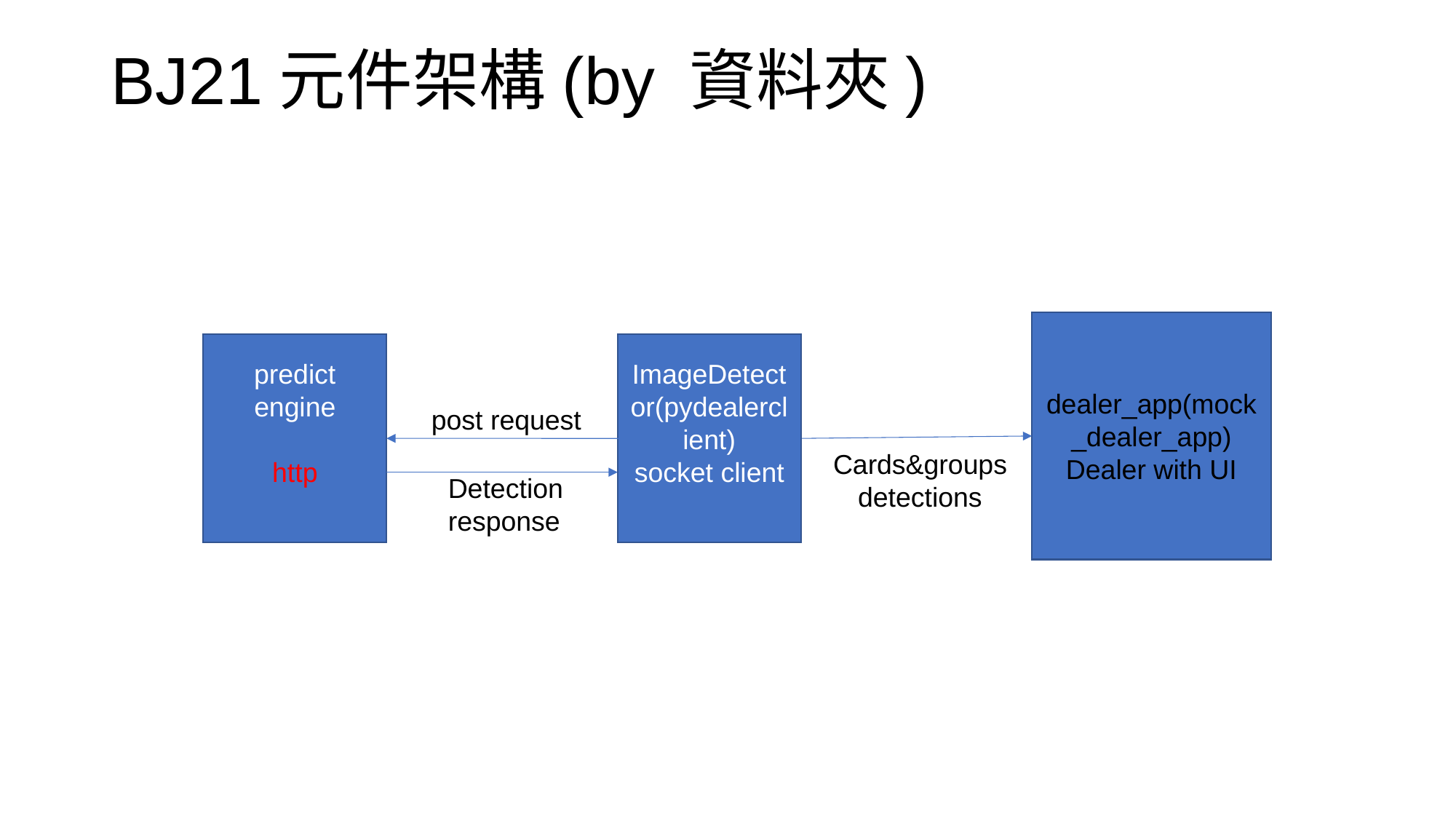

# BJ21元件架構(by 資料夾)
dealer_app(mock_dealer_app)
Dealer with UI
predict
engine

http

ImageDetector(pydealerclient)
socket client

post request
Cards&groups detections
Detection response